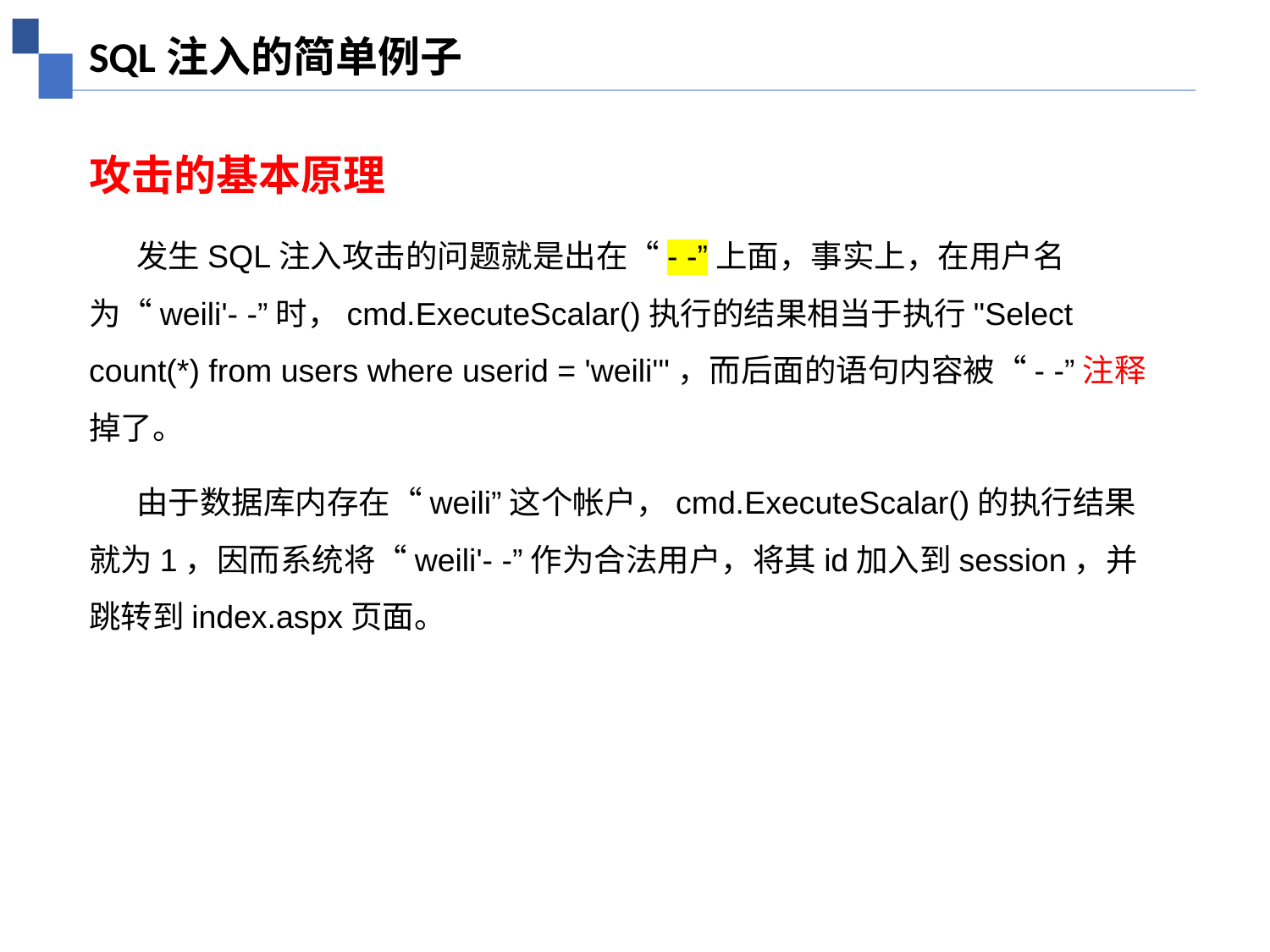

SQL注入的简单例子
攻击的基本原理
发生SQL注入攻击的问题就是出在“- -”上面，事实上，在用户名为“weili'- -”时，cmd.ExecuteScalar()执行的结果相当于执行"Select count(*) from users where userid = 'weili'"，而后面的语句内容被“- -”注释掉了。
由于数据库内存在“weili”这个帐户，cmd.ExecuteScalar()的执行结果就为1，因而系统将“weili'- -”作为合法用户，将其id加入到session，并跳转到index.aspx页面。
10